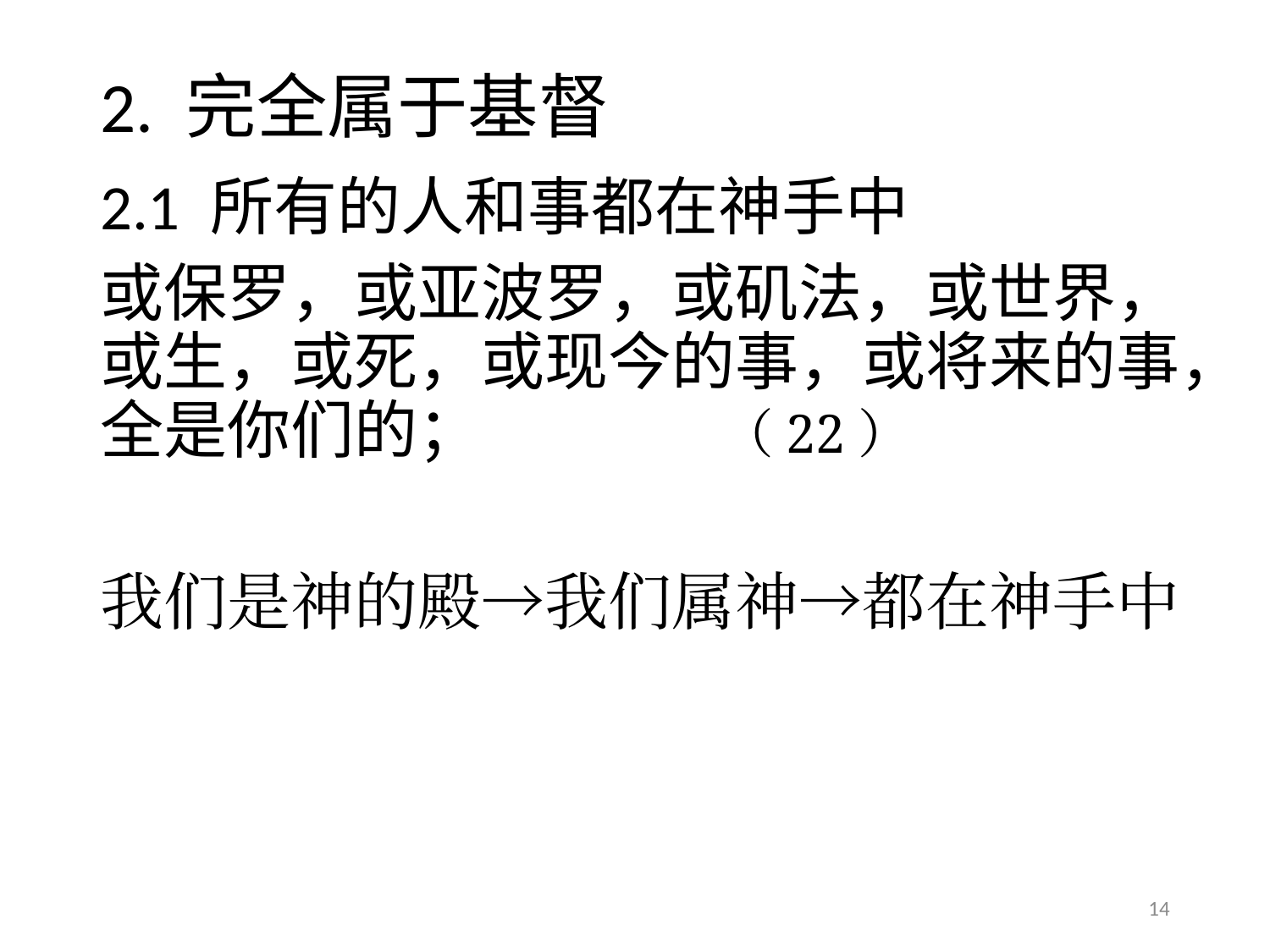

# 2. 完全属于基督
2.1 所有的人和事都在神手中
或保罗，或亚波罗，或矶法，或世界，或生，或死，或现今的事，或将来的事，全是你们的；                 （22）

我们是神的殿→我们属神→都在神手中
14